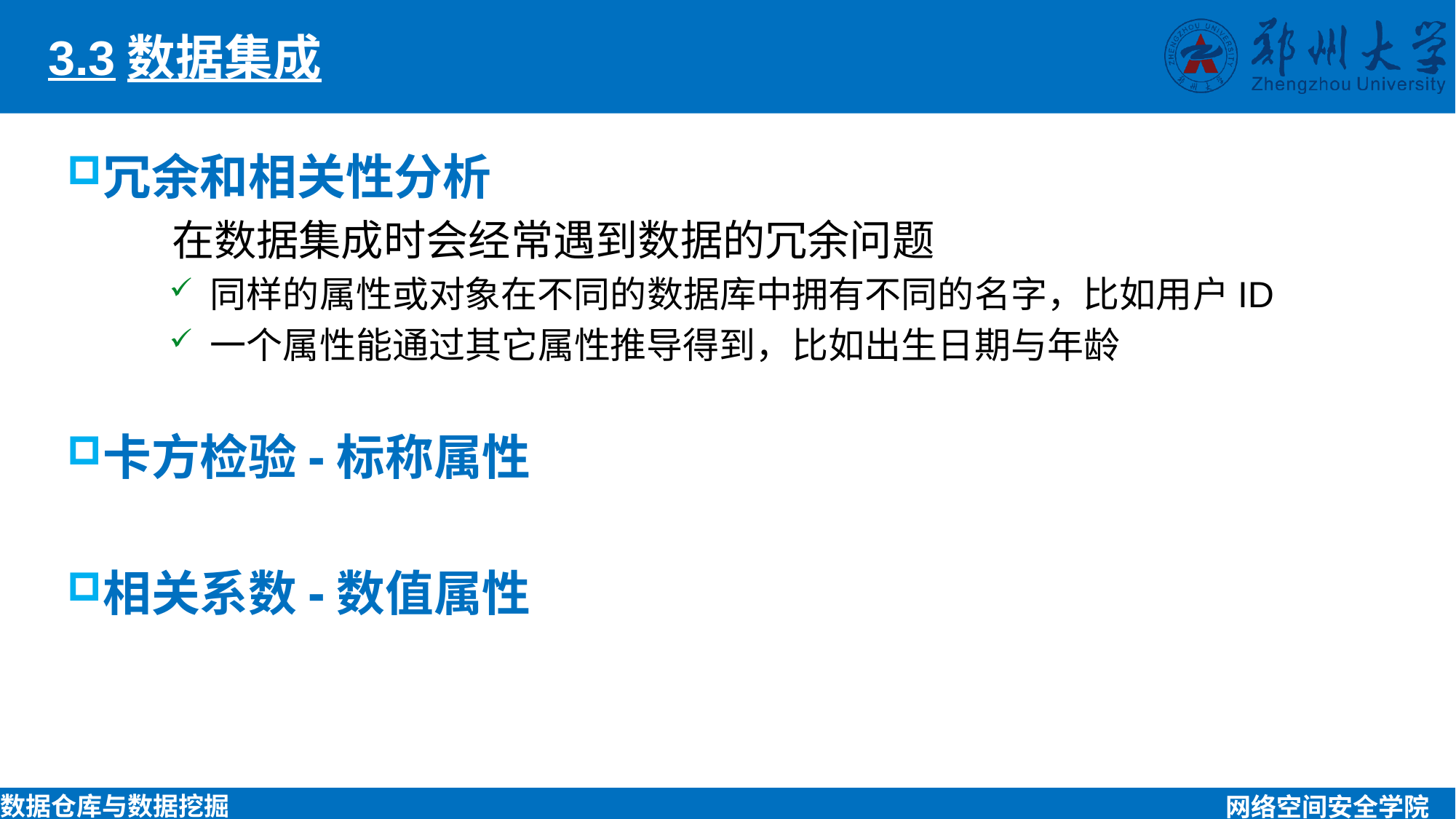

3.3数据集成
冗余和相关性分析
          在数据集成时会经常遇到数据的冗余问题
同样的属性或对象在不同的数据库中拥有不同的名字，比如用户ID
一个属性能通过其它属性推导得到，比如出生日期与年龄

卡方检验-标称属性

相关系数-数值属性